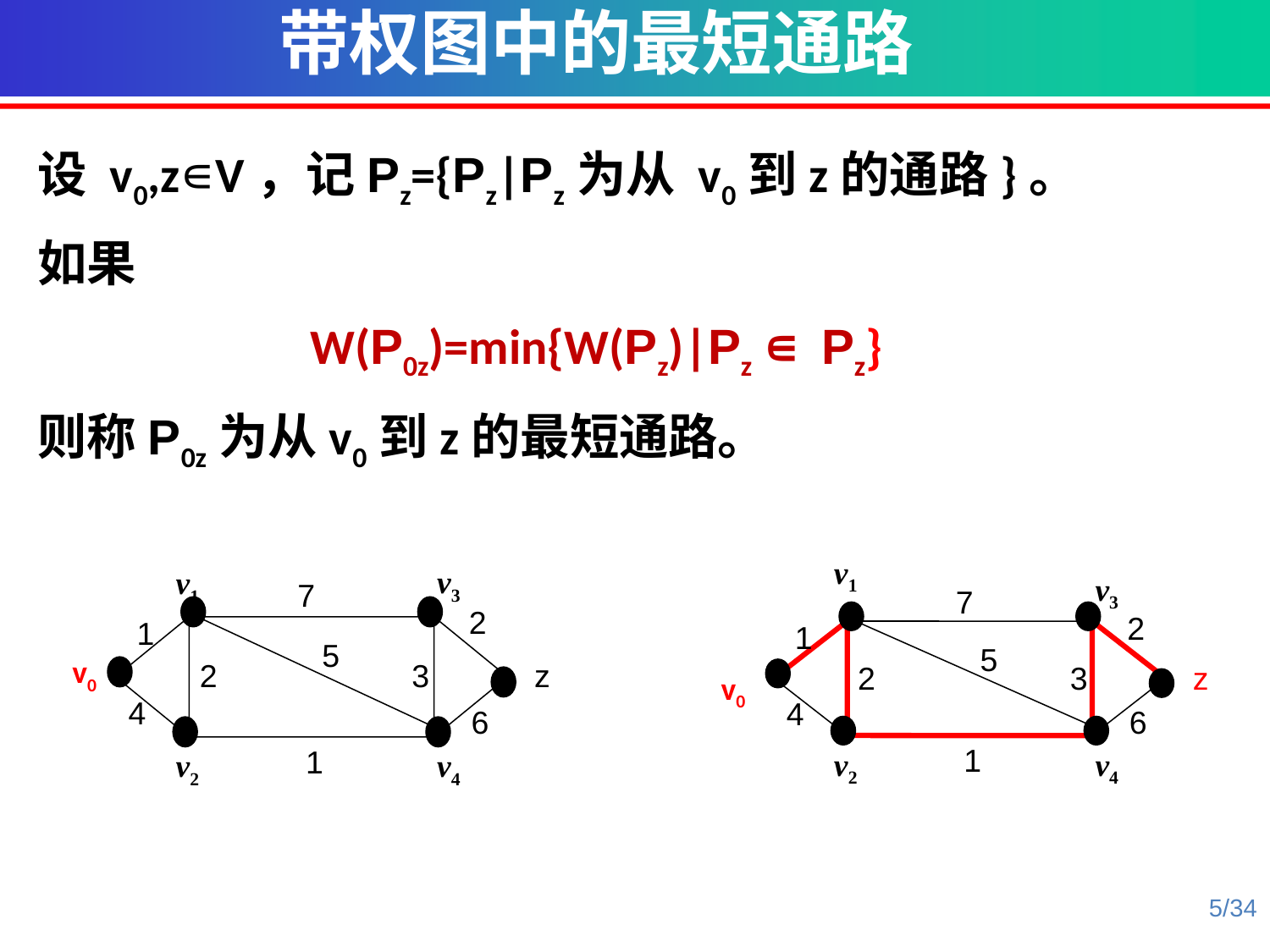

带权图中的最短通路
设 v0,z∊V，记Pz={Pz|Pz为从 v0到z的通路}。
如果
W(P0z)=min{W(Pz)|Pz ∊ Pz}
则称P0z为从v0到z的最短通路。
v1
v3
7
2

1

5
2
3
z

v0

4
6

1

v2
v4
v3
v1
7
2

1

5
v0
2
3
z

4
6

1

v2
v4
5/34